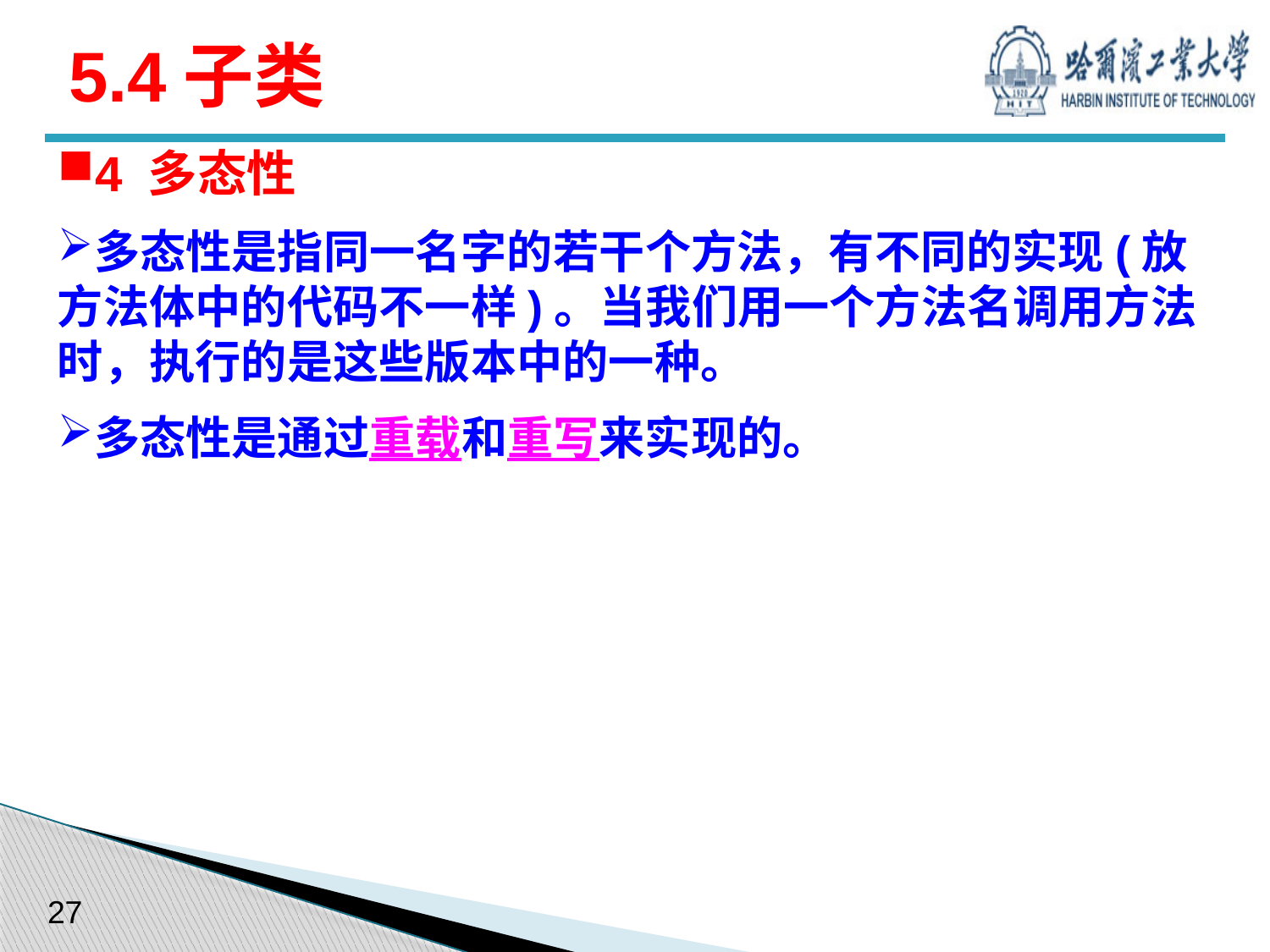

# 5.4子类
4 多态性
多态性是指同一名字的若干个方法，有不同的实现(放方法体中的代码不一样)。当我们用一个方法名调用方法时，执行的是这些版本中的一种。
多态性是通过重载和重写来实现的。